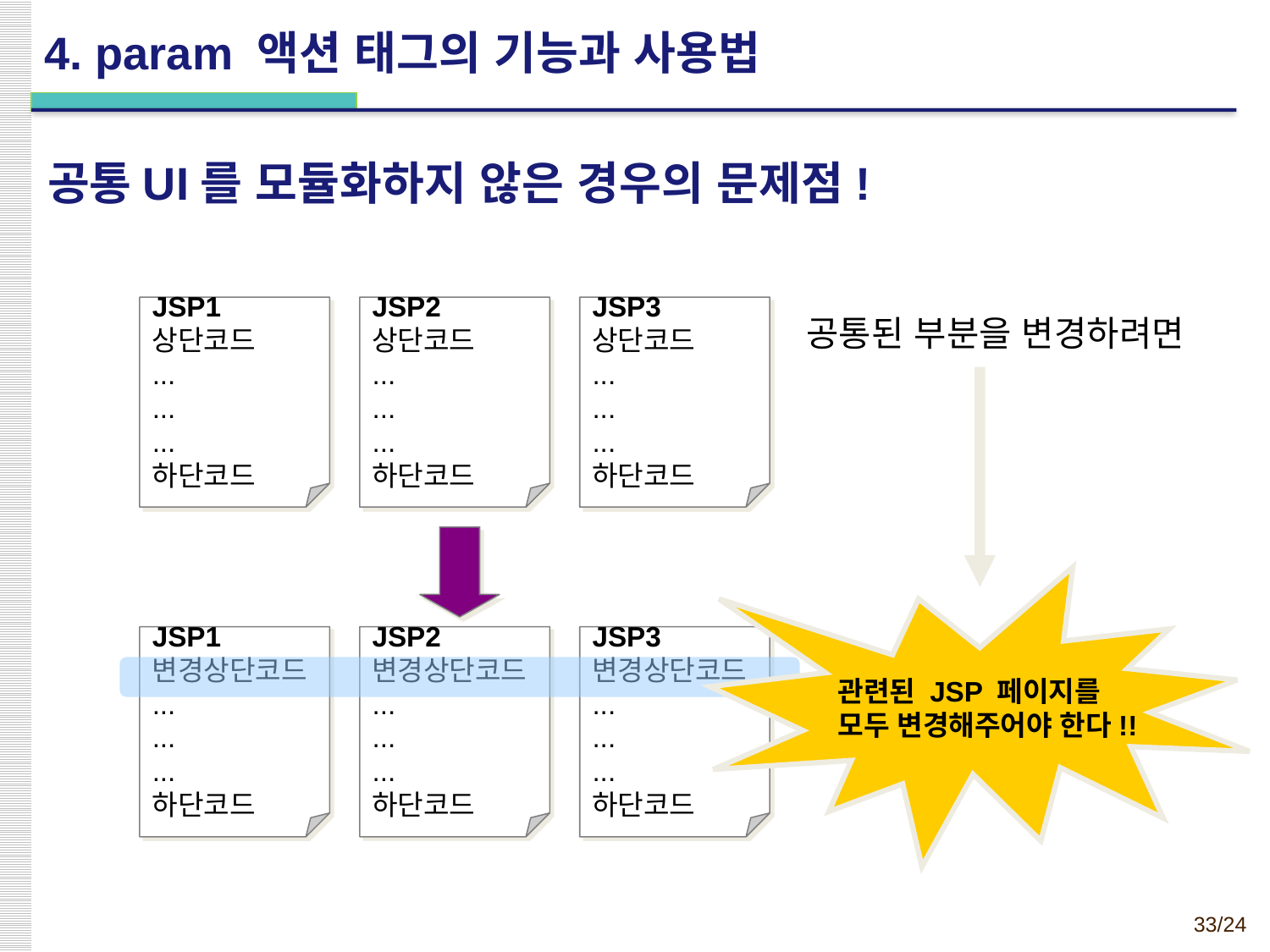

# 4. param 액션 태그의 기능과 사용법
공통UI를 모듈화하지 않은 경우의 문제점!
JSP1
상단코드
...
...
...
하단코드
JSP2
상단코드
...
...
...
하단코드
JSP3
상단코드
...
...
...
하단코드
공통된 부분을 변경하려면

관련된 JSP 페이지를
모두 변경해주어야 한다!!
JSP1
변경상단코드
...
...
...
하단코드
JSP2
변경상단코드
...
...
...
하단코드
JSP3
변경상단코드
...
...
...
하단코드